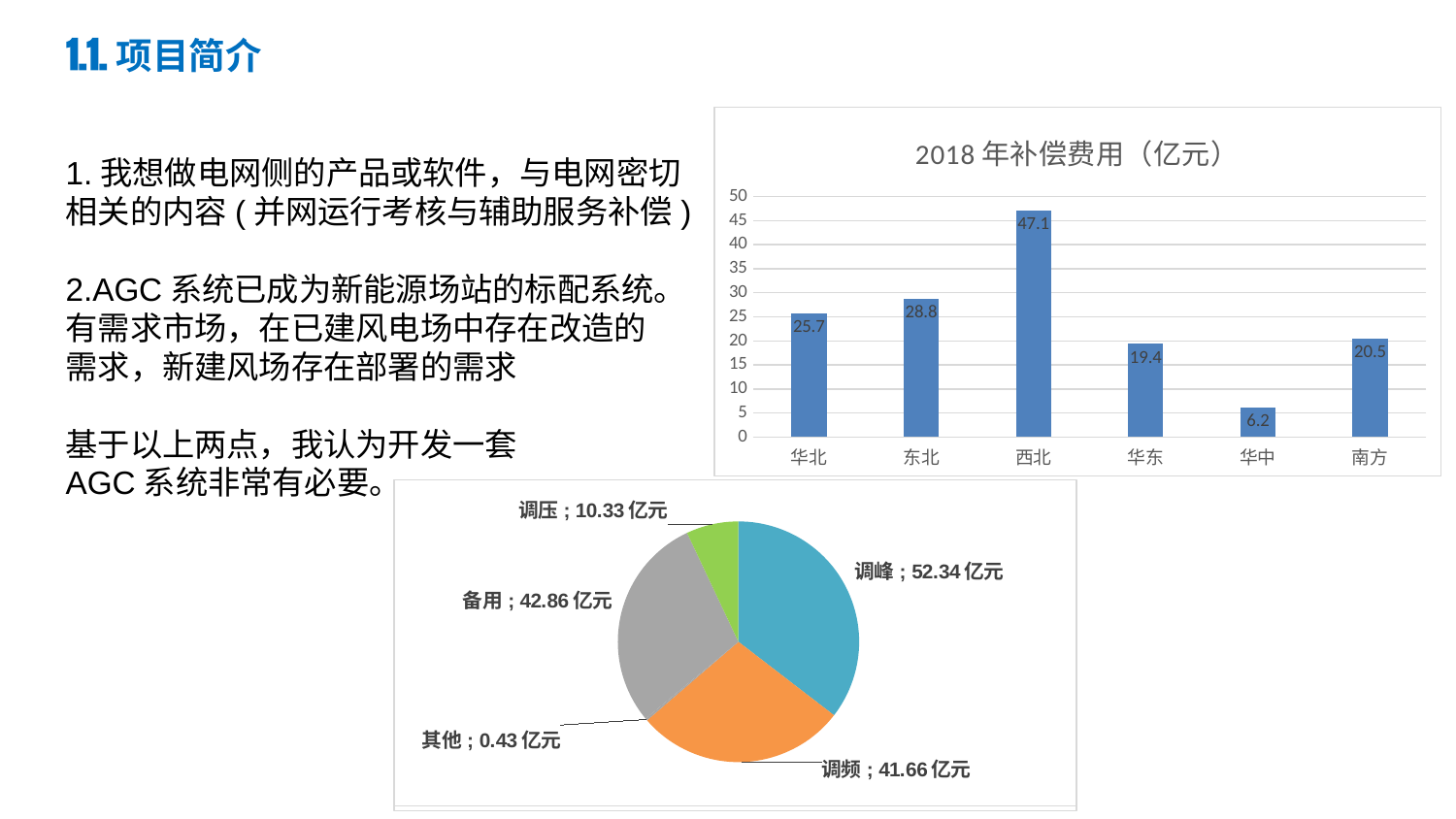

目 录
1.1.项目简介

### Chart: 2018年补偿费用（亿元）

| Category |  |
|---|---|
| 华北 | 25.7 |
| 东北 | 28.8 |
| 西北 | 47.1 |
| 华东 | 19.4 |
| 华中 | 6.2 |
| 南方 | 20.5 |
1.我想做电网侧的产品或软件，与电网密切
相关的内容(并网运行考核与辅助服务补偿)

2.AGC系统已成为新能源场站的标配系统。
有需求市场，在已建风电场中存在改造的
需求，新建风场存在部署的需求

基于以上两点，我认为开发一套
AGC系统非常有必要。

### Chart

| Category | 补偿费用 |
|---|---|
| 调峰 | 52.34 |
| 调频 | 41.66 |
| 其他 | 0.43 |
| 备用 | 42.86 |
| 调压 | 10.33 |

### Chart: 风电累计并网容量及新增容量（万千瓦）

| Category |  |  |
|---|---|---|
| 2015 | 12934.0 | 3075.0 |
| 2016 | 14864.0 | 1930.0 |
| 2017 | 16367.0 | 1503.0 |
| 2018 | 18426.0 | 2059.0 |
| 2019上半年 | 19300.0 | 909.0 |